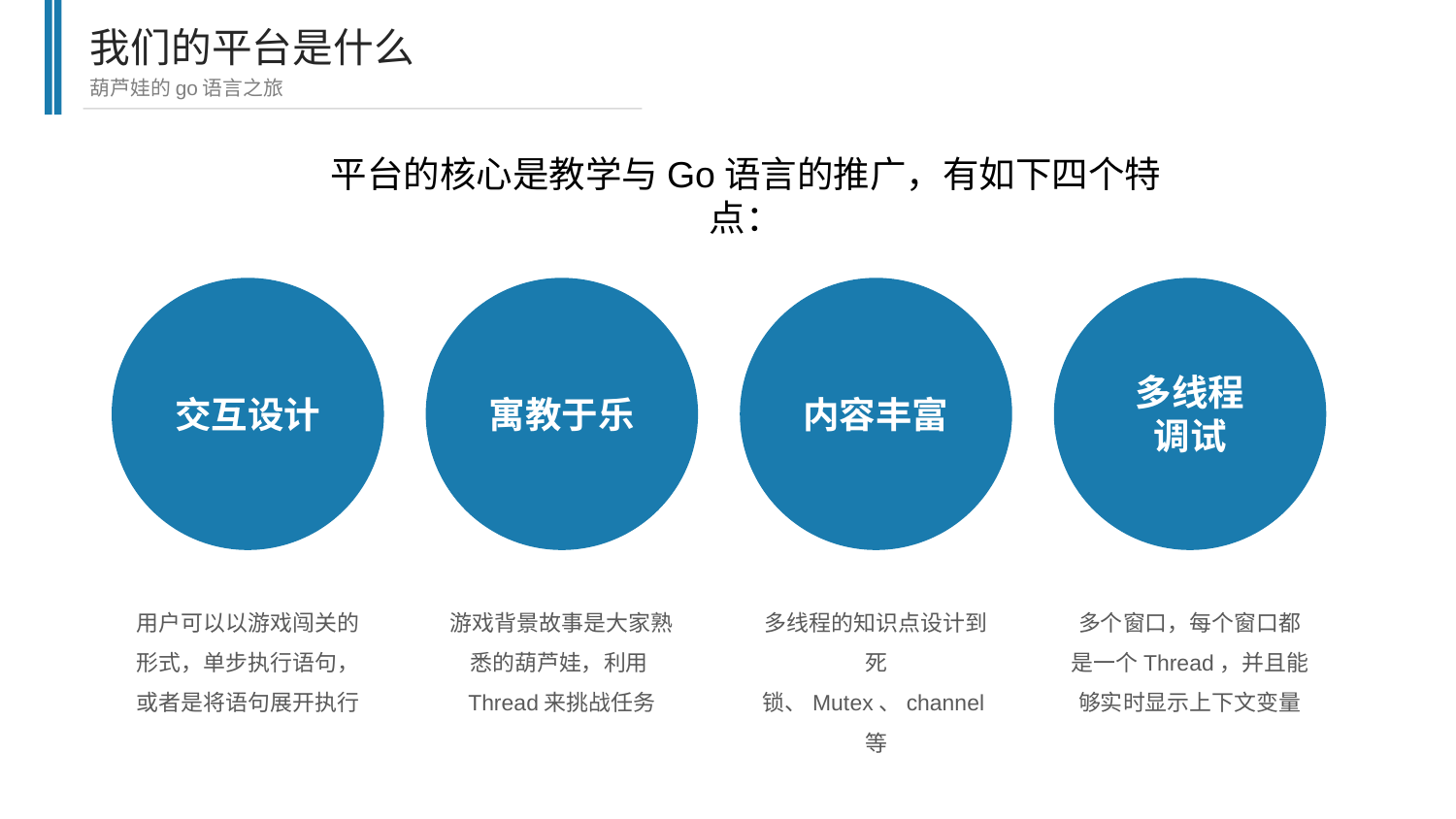

我们的平台是什么
葫芦娃的go语言之旅
平台的核心是教学与Go语言的推广，有如下四个特点：
交互设计
寓教于乐
内容丰富
多线程
调试
用户可以以游戏闯关的形式，单步执行语句，或者是将语句展开执行
游戏背景故事是大家熟悉的葫芦娃，利用Thread来挑战任务
多线程的知识点设计到死锁、Mutex、channel等
多个窗口，每个窗口都是一个Thread，并且能够实时显示上下文变量